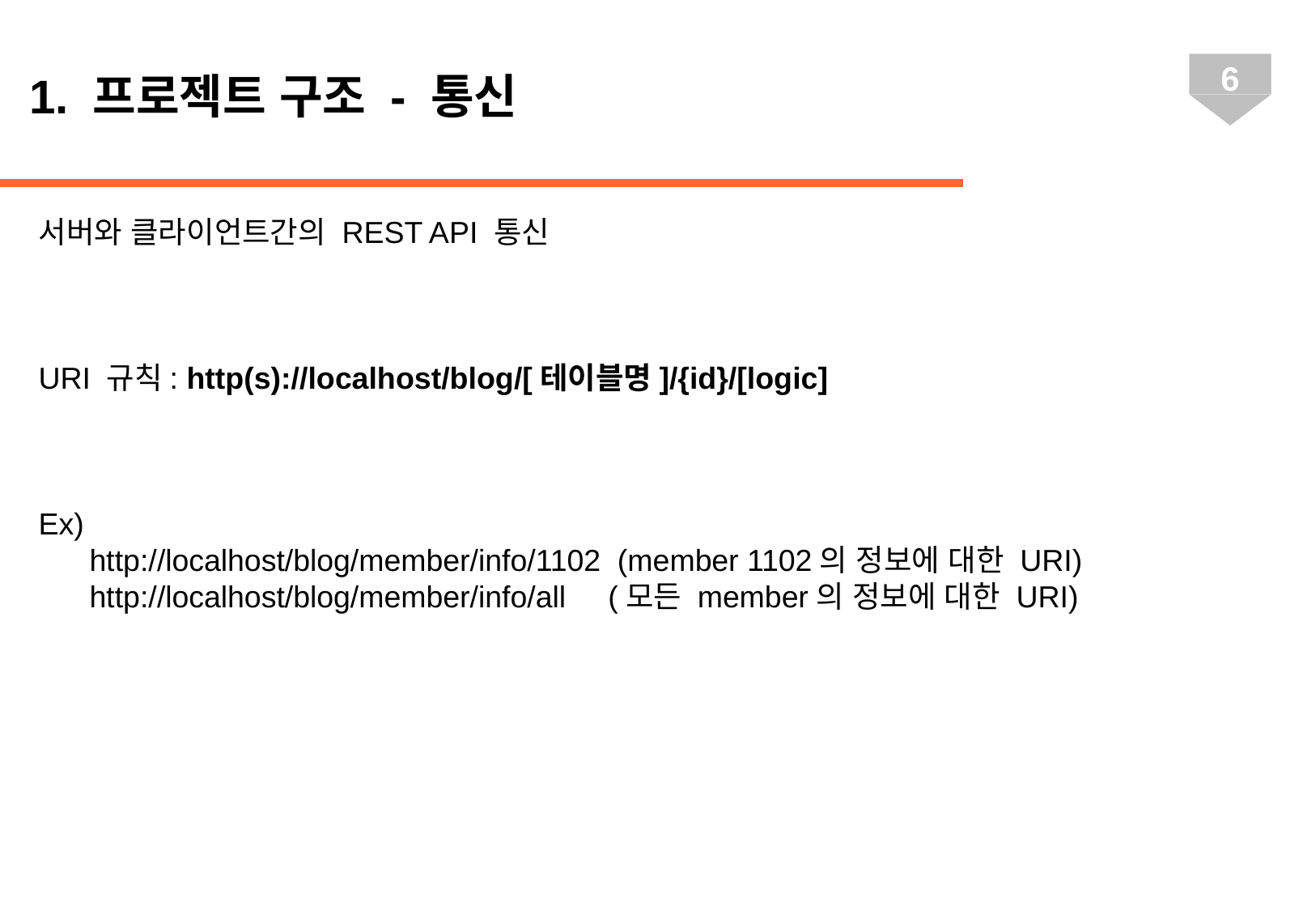

# 1. 프로젝트 구조 - 통신
서버와 클라이언트간의 REST API 통신

URI 규칙: http(s)://localhost/blog/[테이블명]/{id}/[logic]

Ex)
      http://localhost/blog/member/info/1102  (member 1102의 정보에 대한 URI)
      http://localhost/blog/member/info/all     (모든 member의 정보에 대한 URI)